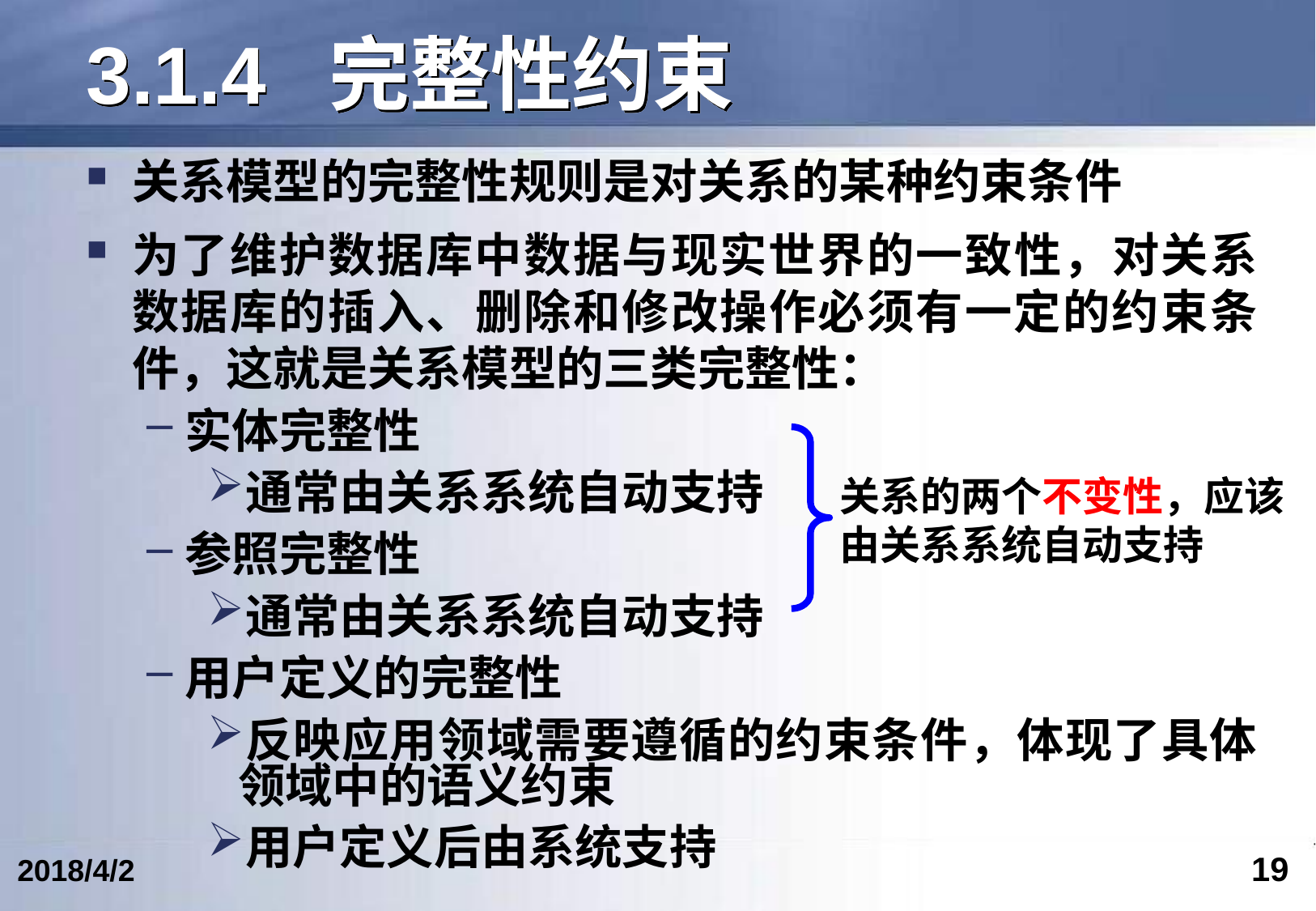

# 3.1.4	完整性约束
关系模型的完整性规则是对关系的某种约束条件
为了维护数据库中数据与现实世界的一致性，对关系数据库的插入、删除和修改操作必须有一定的约束条件，这就是关系模型的三类完整性：
实体完整性
通常由关系系统自动支持
参照完整性
通常由关系系统自动支持
用户定义的完整性
反映应用领域需要遵循的约束条件，体现了具体领域中的语义约束
用户定义后由系统支持

关系的两个不变性，应该由关系系统自动支持
19
2018/4/2